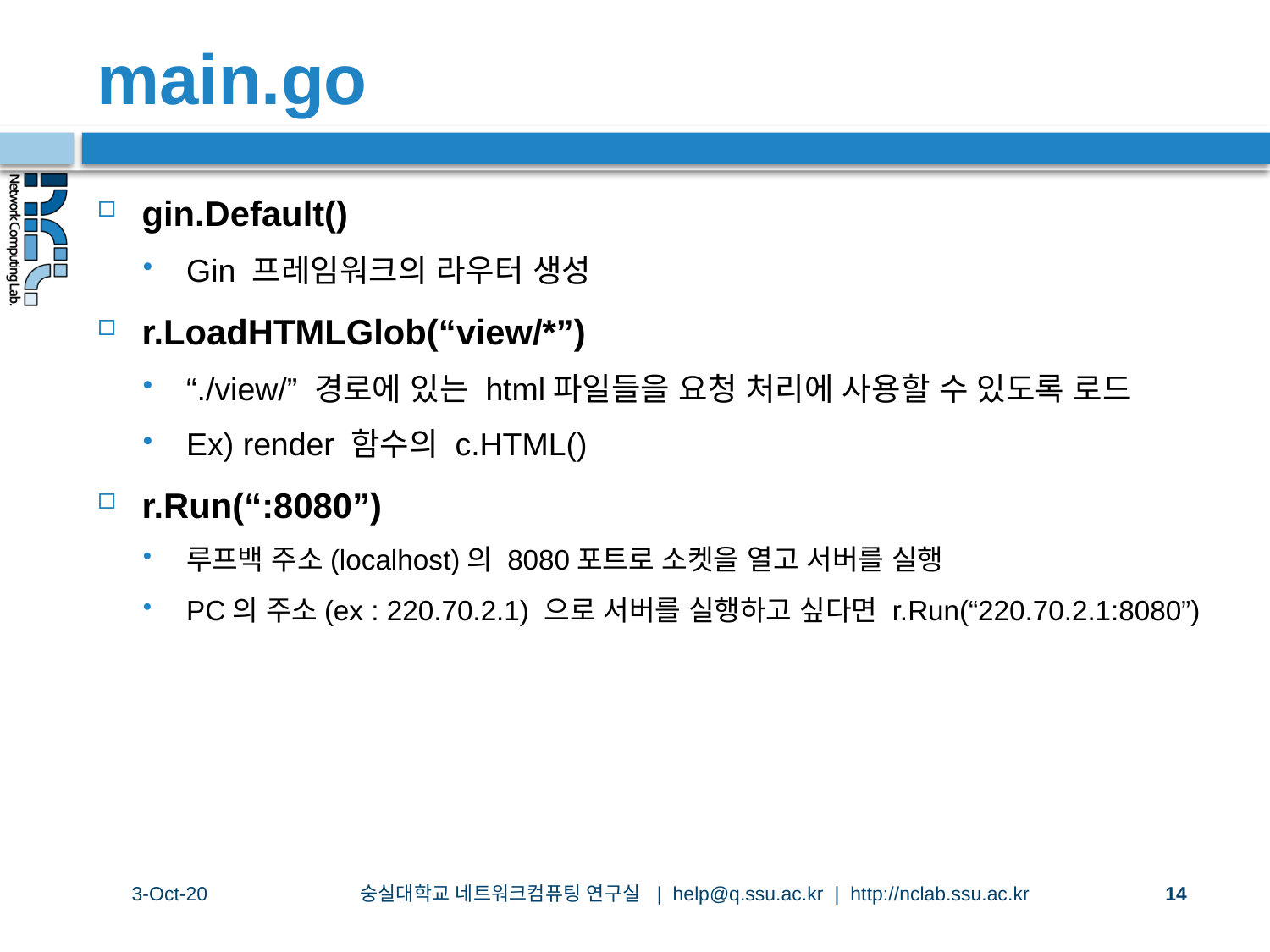

# main.go
gin.Default()
Gin 프레임워크의 라우터 생성
r.LoadHTMLGlob(“view/*”)
“./view/” 경로에 있는 html파일들을 요청 처리에 사용할 수 있도록 로드
Ex) render 함수의 c.HTML()
r.Run(“:8080”)
루프백 주소(localhost)의 8080포트로 소켓을 열고 서버를 실행
PC의 주소(ex : 220.70.2.1) 으로 서버를 실행하고 싶다면 r.Run(“220.70.2.1:8080”)
숭실대학교 네트워크컴퓨팅 연구실  |  help@q.ssu.ac.kr  |  http://nclab.ssu.ac.kr
3-Oct-20
14